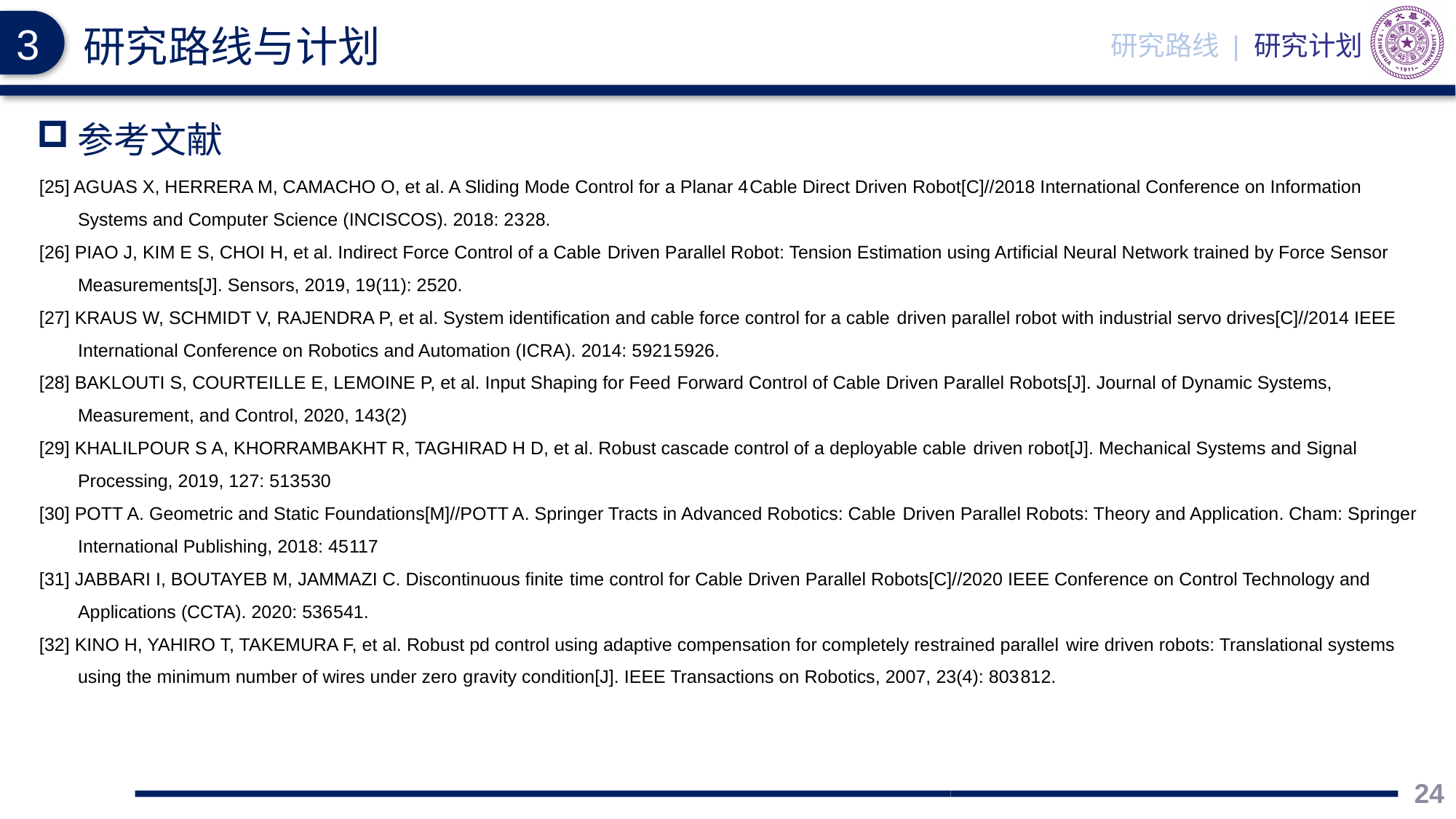

3
研究路线与计划
研究路线 | 研究计划
参考文献
[25] AGUAS X, HERRERA M, CAMACHO O, et al. A Sliding Mode Control for a Planar 4­Cable Direct Driven Robot[C]//2018 International Conference on Information Systems and Computer Science (INCISCOS). 2018: 23­28.
[26] PIAO J, KIM E S, CHOI H, et al. Indirect Force Control of a Cable ­Driven Parallel Robot: Tension Estimation using Artificial Neural Network trained by Force Sensor Measurements[J]. Sensors, 2019, 19(11): 2520.
[27] KRAUS W, SCHMIDT V, RAJENDRA P, et al. System identification and cable force control for a cable ­driven parallel robot with industrial servo drives[C]//2014 IEEE International Conference on Robotics and Automation (ICRA). 2014: 5921­5926.
[28] BAKLOUTI S, COURTEILLE E, LEMOINE P, et al. Input Shaping for Feed­ Forward Control of Cable­ Driven Parallel Robots[J]. Journal of Dynamic Systems, Measurement, and Control, 2020, 143(2)
[29] KHALILPOUR S A, KHORRAMBAKHT R, TAGHIRAD H D, et al. Robust cascade control of a deployable cable­ driven robot[J]. Mechanical Systems and Signal Processing, 2019, 127: 513­530
[30] POTT A. Geometric and Static Foundations[M]//POTT A. Springer Tracts in Advanced Robotics: Cable­ Driven Parallel Robots: Theory and Application. Cham: Springer International Publishing, 2018: 45­117
[31] JABBARI I, BOUTAYEB M, JAMMAZI C. Discontinuous finite ­time control for Cable Driven Parallel Robots[C]//2020 IEEE Conference on Control Technology and Applications (CCTA). 2020: 536­541.
[32] KINO H, YAHIRO T, TAKEMURA F, et al. Robust pd control using adaptive compensation for completely restrained parallel­ wire driven robots: Translational systems using the minimum number of wires under zero­ gravity condition[J]. IEEE Transactions on Robotics, 2007, 23(4): 803­812.
24